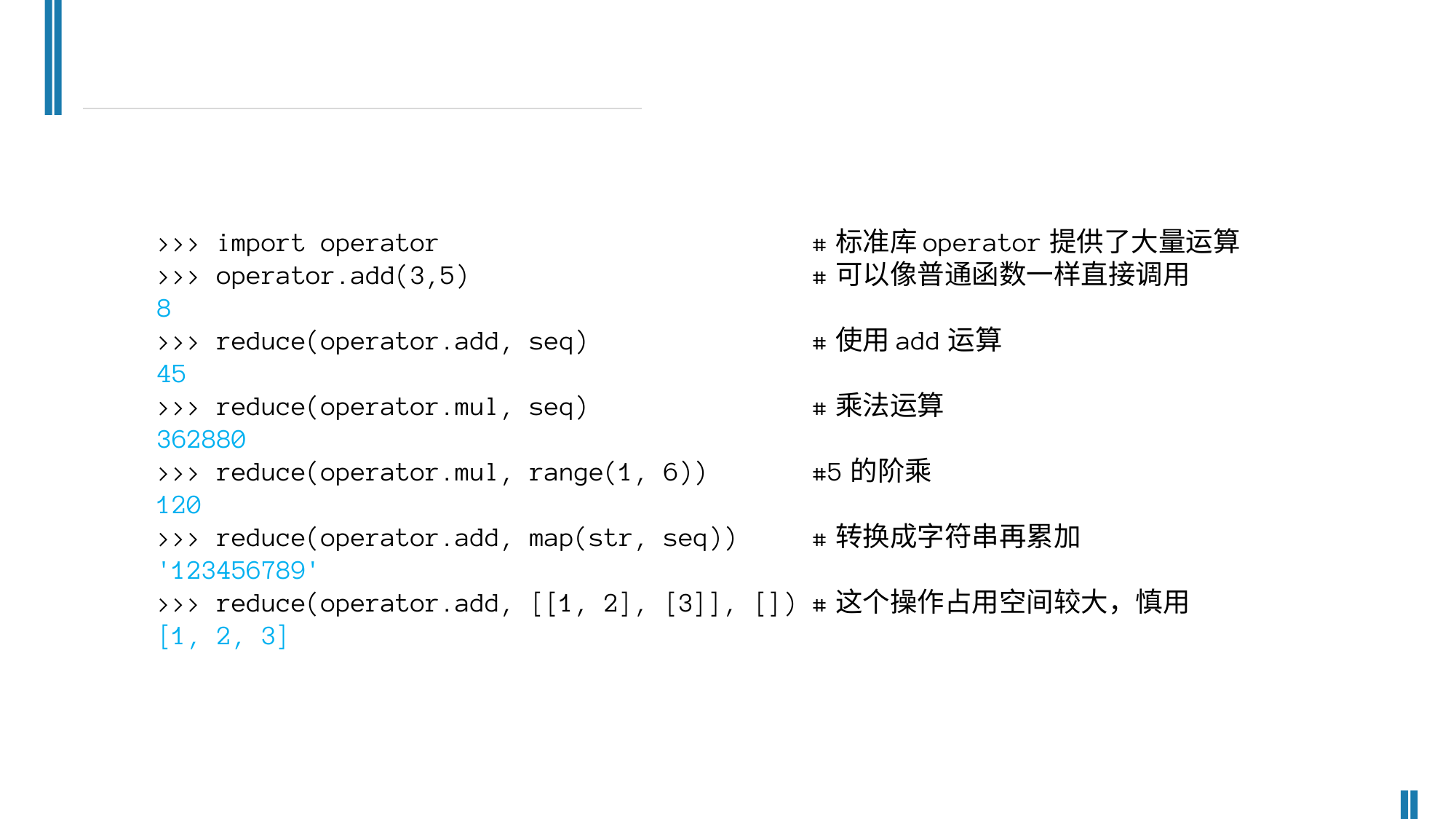

>>> import operator                         #标准库operator提供了大量运算
>>> operator.add(3,5)                       #可以像普通函数一样直接调用
8
>>> reduce(operator.add, seq)               #使用add运算
45
>>> reduce(operator.mul, seq)               #乘法运算
362880
>>> reduce(operator.mul, range(1, 6))       #5的阶乘
120
>>> reduce(operator.add, map(str, seq))     #转换成字符串再累加
'123456789'
>>> reduce(operator.add, [[1, 2], [3]], []) #这个操作占用空间较大，慎用
[1, 2, 3]